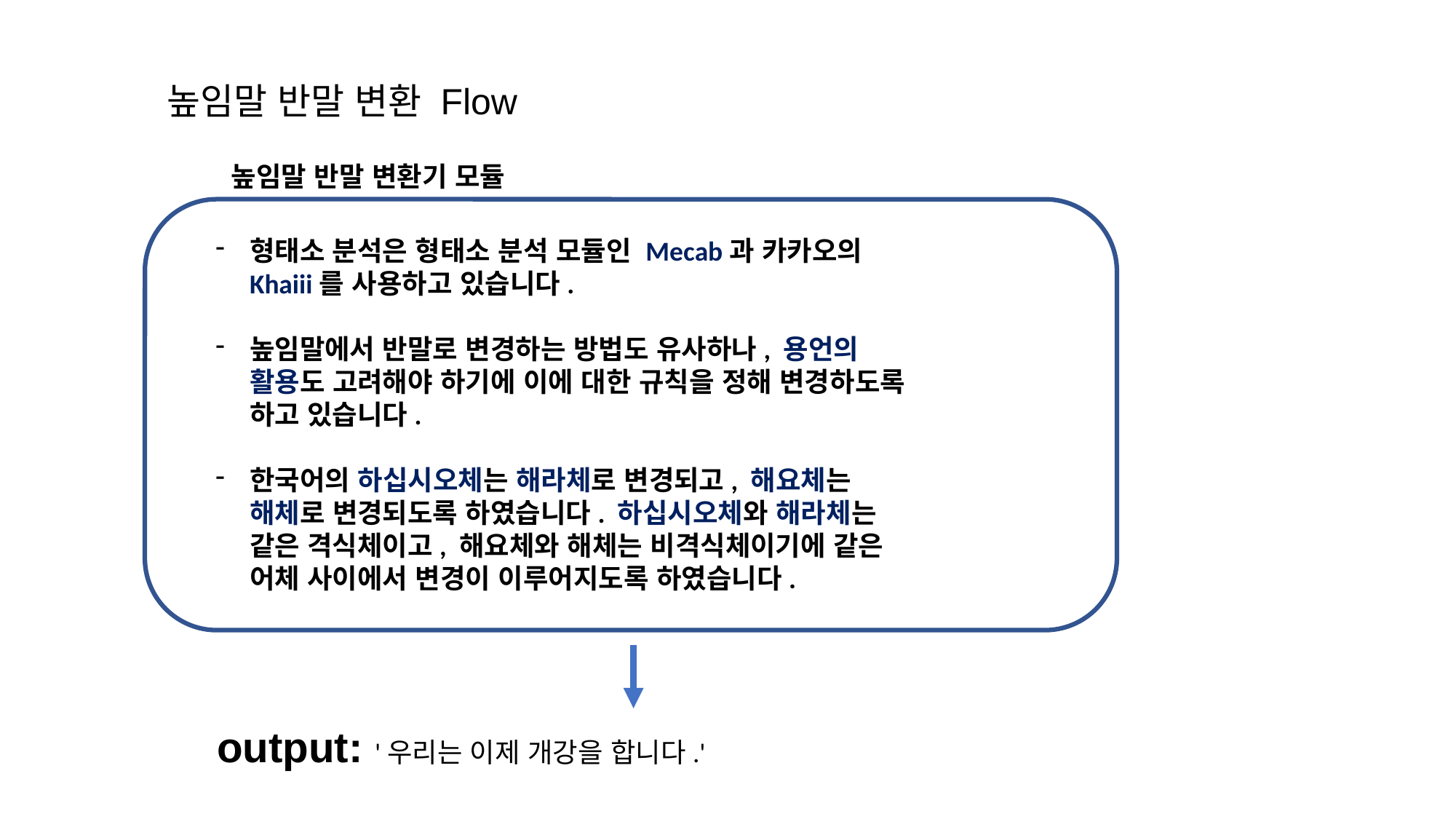

높임말 반말 변환 Flow
높임말 반말 변환기 모듈

형태소 분석은 형태소 분석 모듈인 Mecab과 카카오의 Khaiii를 사용하고 있습니다.

높임말에서 반말로 변경하는 방법도 유사하나, 용언의 활용도 고려해야 하기에 이에 대한 규칙을 정해 변경하도록 하고 있습니다.

한국어의 하십시오체는 해라체로 변경되고, 해요체는 해체로 변경되도록 하였습니다. 하십시오체와 해라체는 같은 격식체이고, 해요체와 해체는 비격식체이기에 같은 어체 사이에서 변경이 이루어지도록 하였습니다.
output: '우리는 이제 개강을 합니다.'